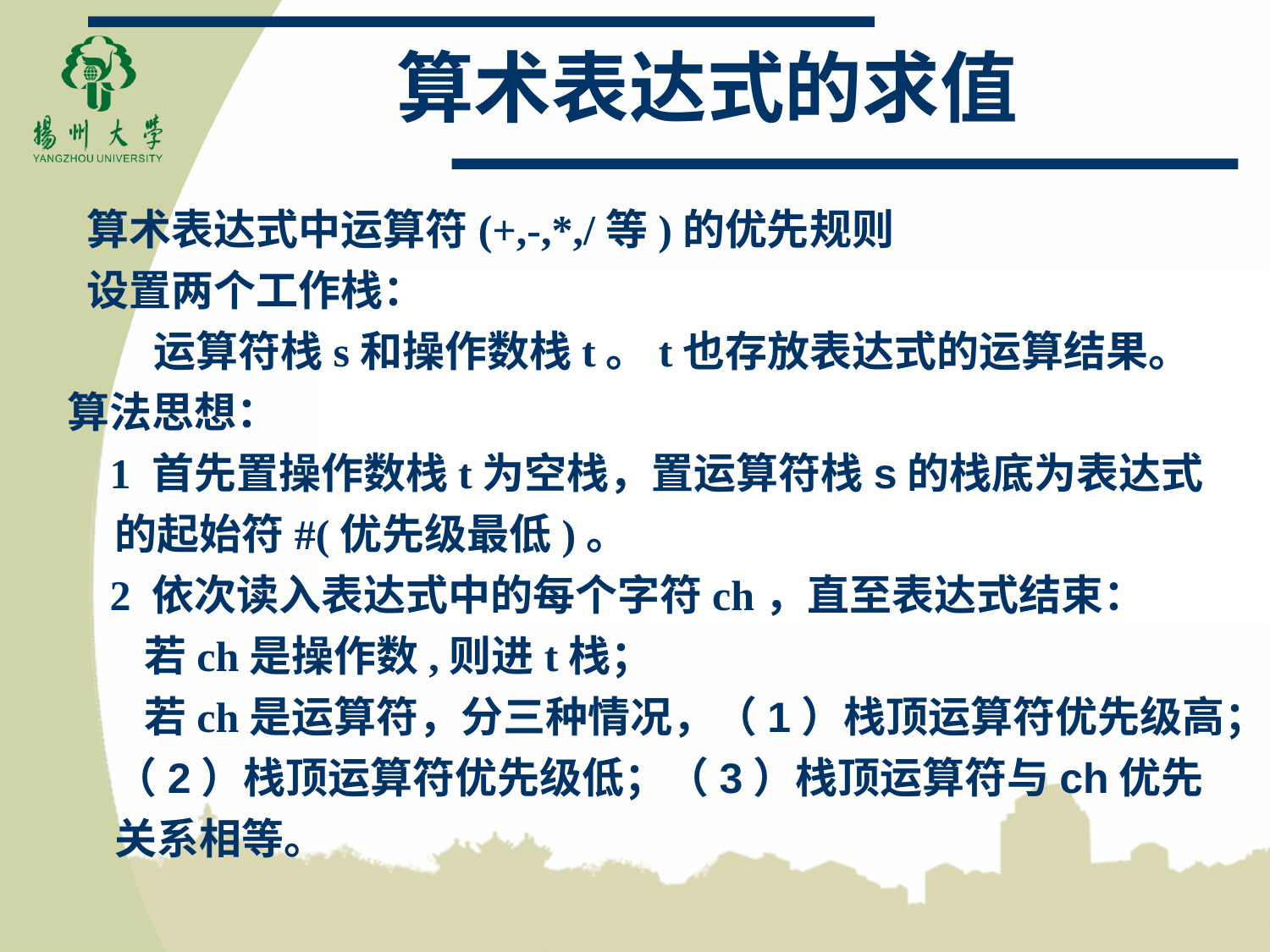

# 算术表达式的求值
 算术表达式中运算符(+,-,*,/等)的优先规则
 设置两个工作栈：
        运算符栈s和操作数栈t。t也存放表达式的运算结果。
算法思想：
    1 首先置操作数栈t为空栈，置运算符栈s的栈底为表达式的起始符#(优先级最低)。
    2 依次读入表达式中的每个字符ch，直至表达式结束：
       若ch是操作数,则进t栈；
       若ch是运算符，分三种情况，（1）栈顶运算符优先级高；（2）栈顶运算符优先级低；（3）栈顶运算符与ch优先关系相等。